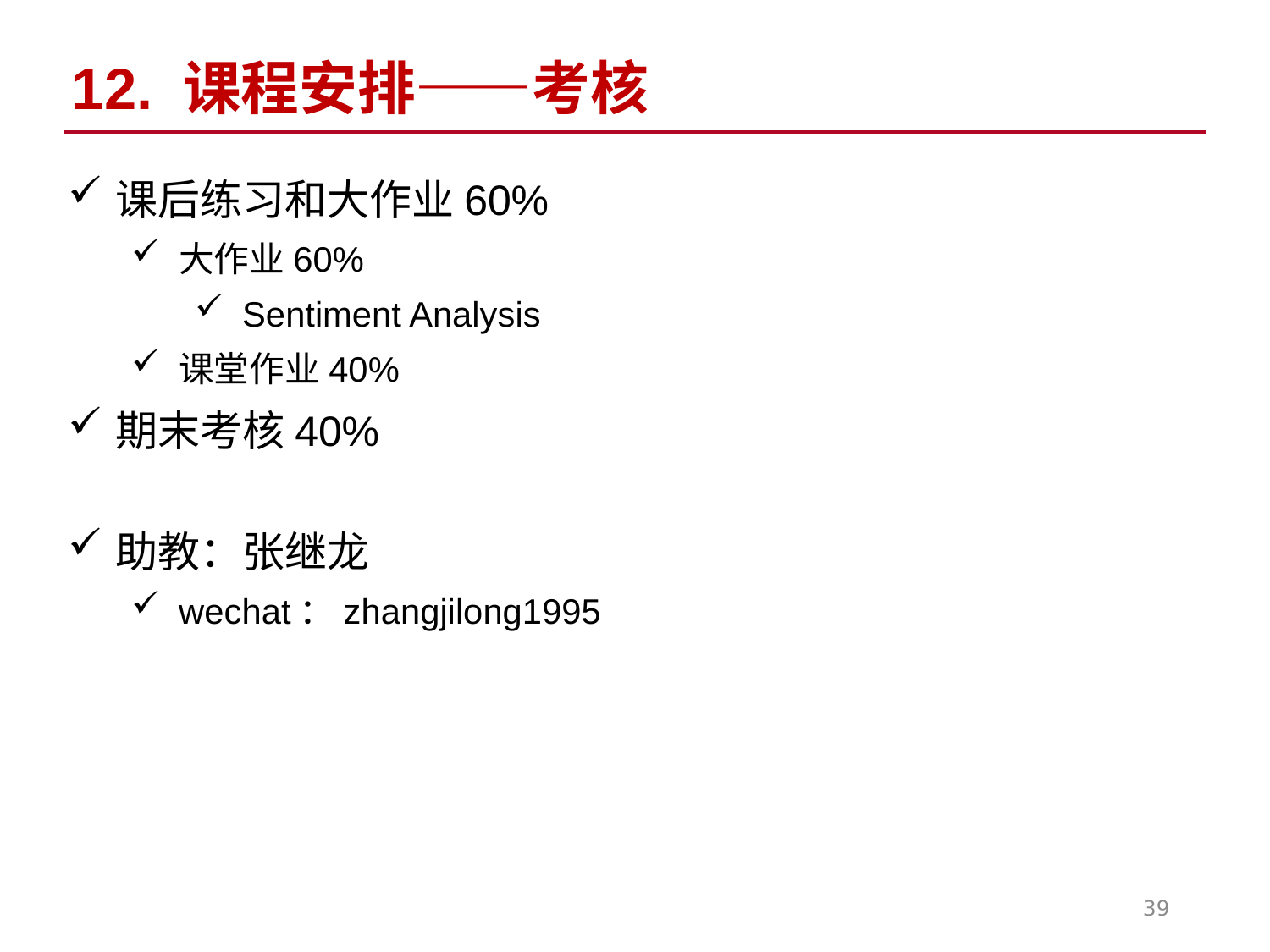

12. 课程安排——考核
课后练习和大作业60%
大作业60%
Sentiment Analysis
课堂作业40%
期末考核40%

助教：张继龙
wechat：zhangjilong1995
39